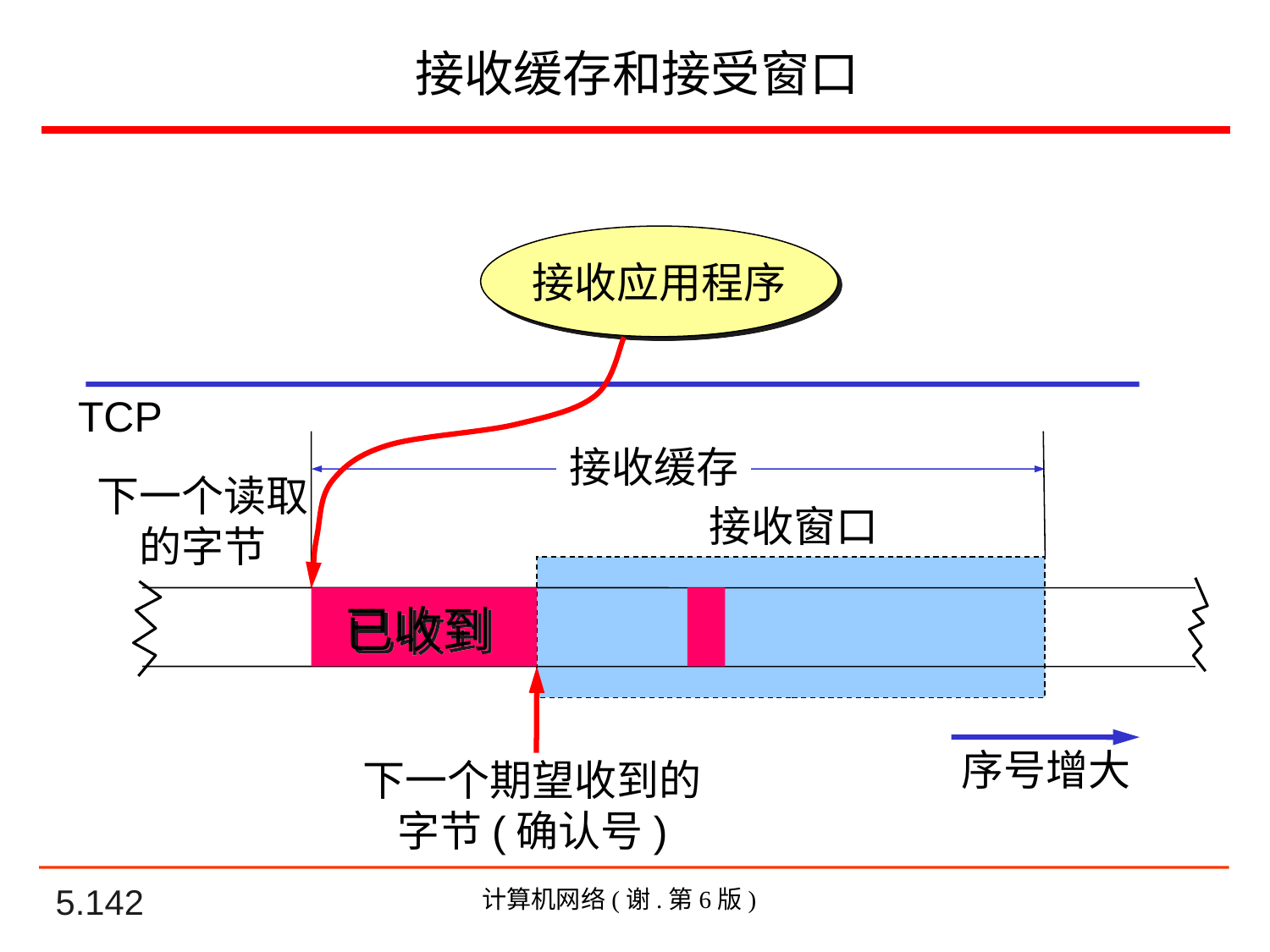

# 接收缓存和接受窗口
接收应用程序

TCP

接收缓存
下一个读取
的字节

接收窗口

已收到

序号增大

下一个期望收到的
字节(确认号)